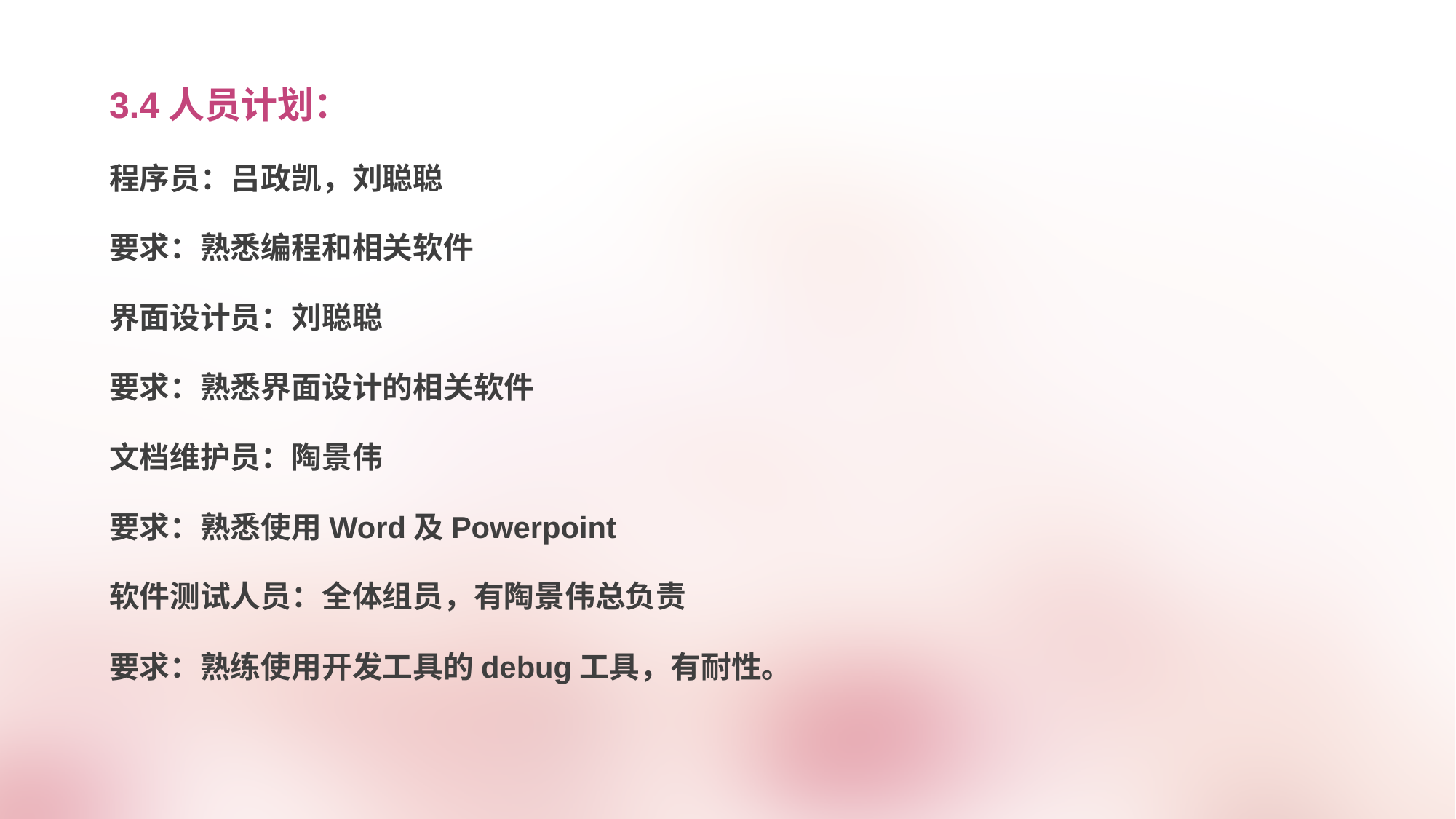

3.4人员计划：
程序员：吕政凯，刘聪聪
要求：熟悉编程和相关软件
界面设计员：刘聪聪
要求：熟悉界面设计的相关软件
文档维护员：陶景伟
要求：熟悉使用Word及Powerpoint
软件测试人员：全体组员，有陶景伟总负责
要求：熟练使用开发工具的debug工具，有耐性。